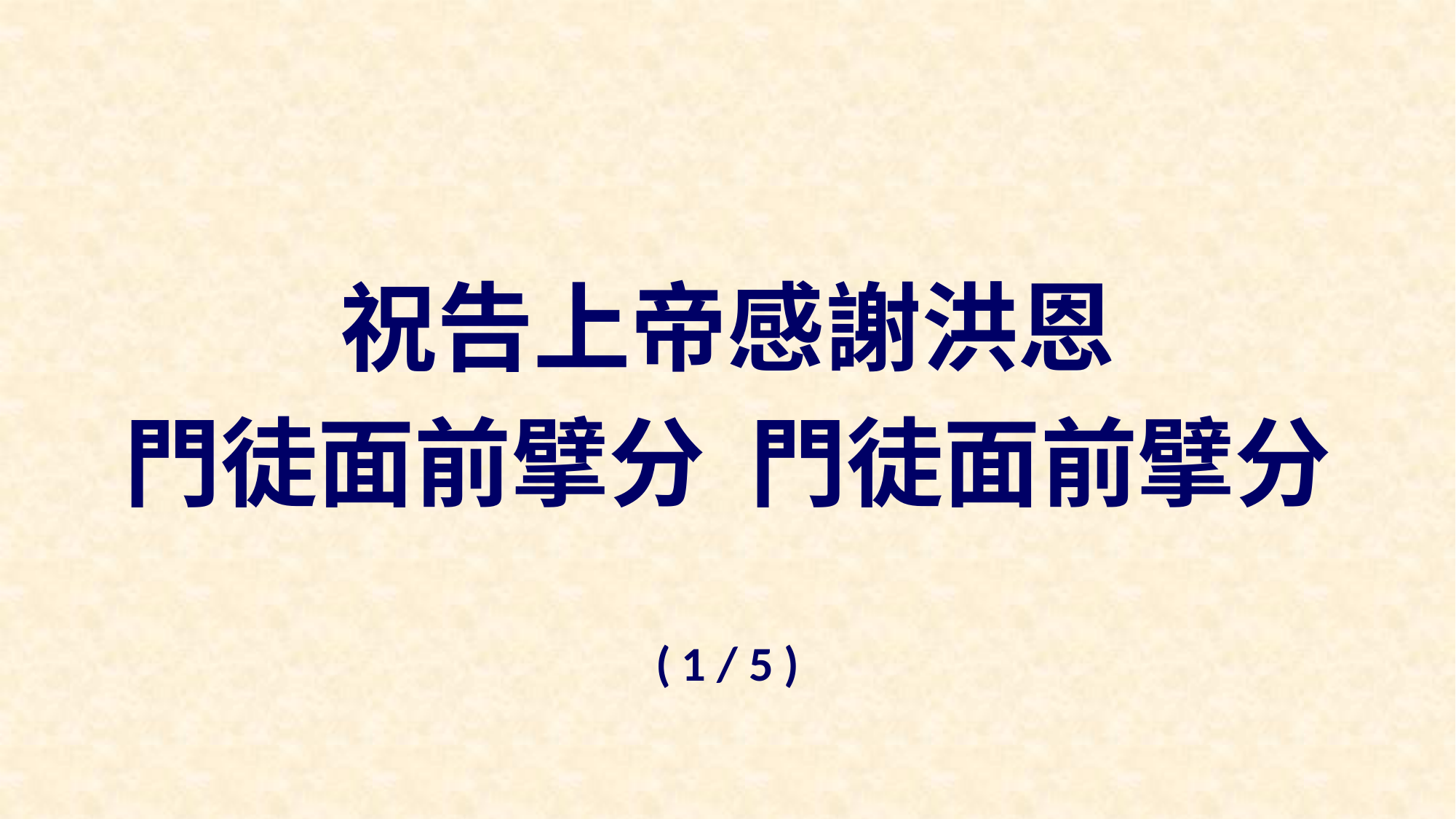

祝告上帝感謝洪恩
門徒面前擘分  門徒面前擘分
( 1 / 5 )